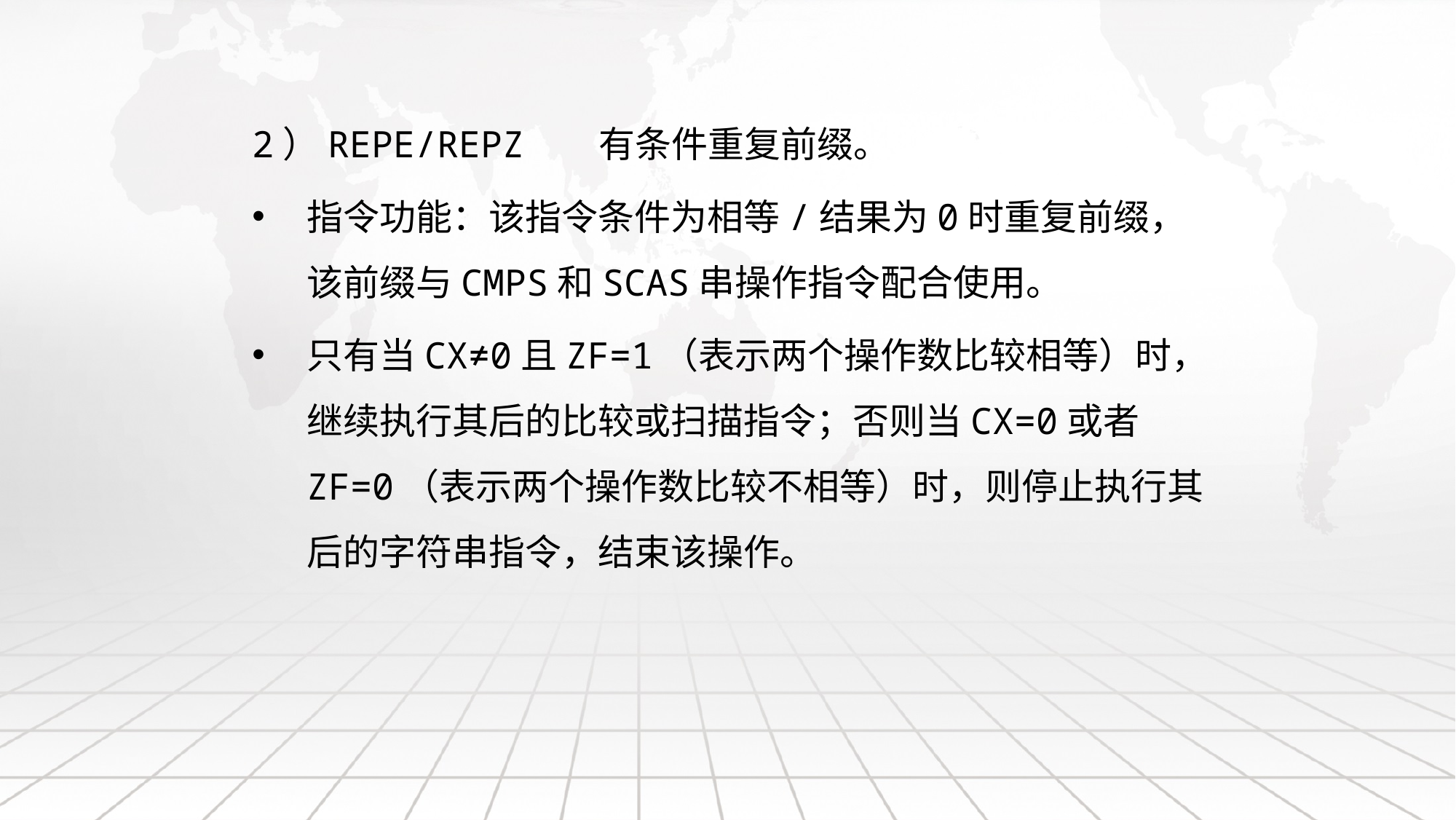

2）REPE/REPZ   有条件重复前缀。
指令功能：该指令条件为相等/结果为0时重复前缀，该前缀与CMPS和SCAS串操作指令配合使用。
只有当CX≠0且ZF=1（表示两个操作数比较相等）时，继续执行其后的比较或扫描指令；否则当CX=0或者ZF=0（表示两个操作数比较不相等）时，则停止执行其后的字符串指令，结束该操作。